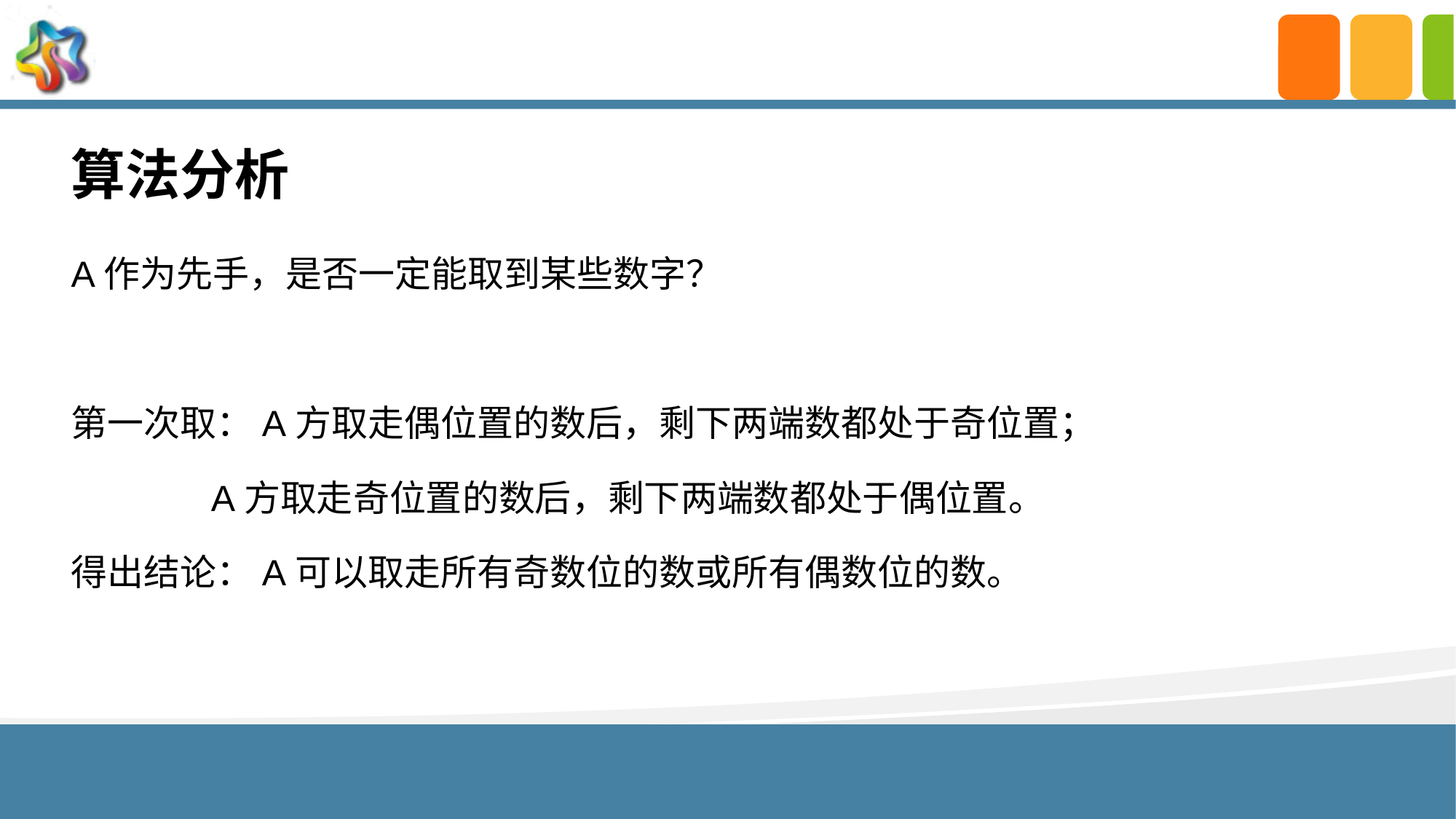

算法分析
A作为先手，是否一定能取到某些数字？

第一次取：A方取走偶位置的数后，剩下两端数都处于奇位置；
 	   A方取走奇位置的数后，剩下两端数都处于偶位置。
得出结论：A可以取走所有奇数位的数或所有偶数位的数。